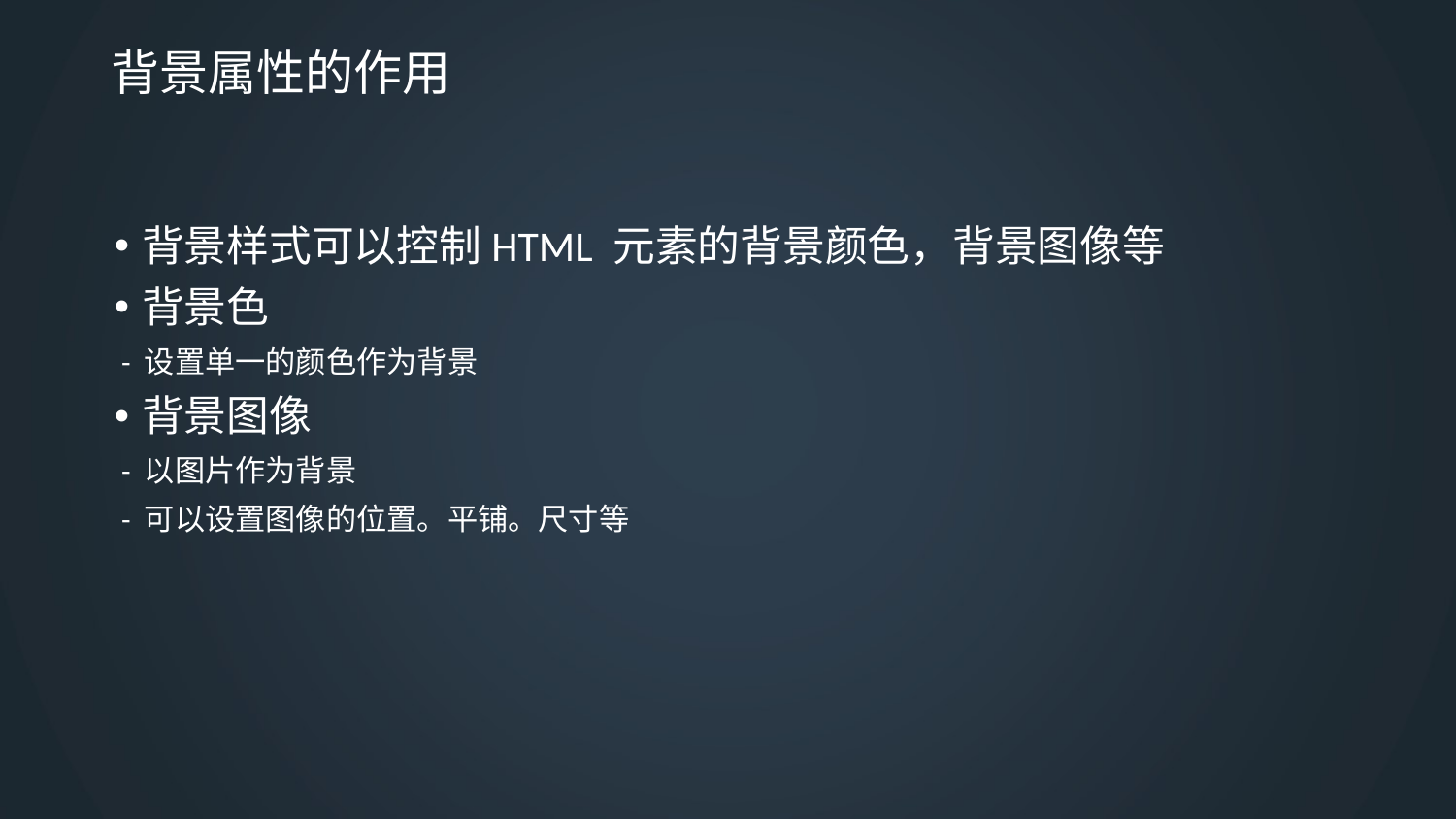

# 背景属性的作用
背景样式可以控制HTML 元素的背景颜色，背景图像等
背景色
 - 设置单一的颜色作为背景
背景图像
 - 以图片作为背景
 - 可以设置图像的位置。平铺。尺寸等